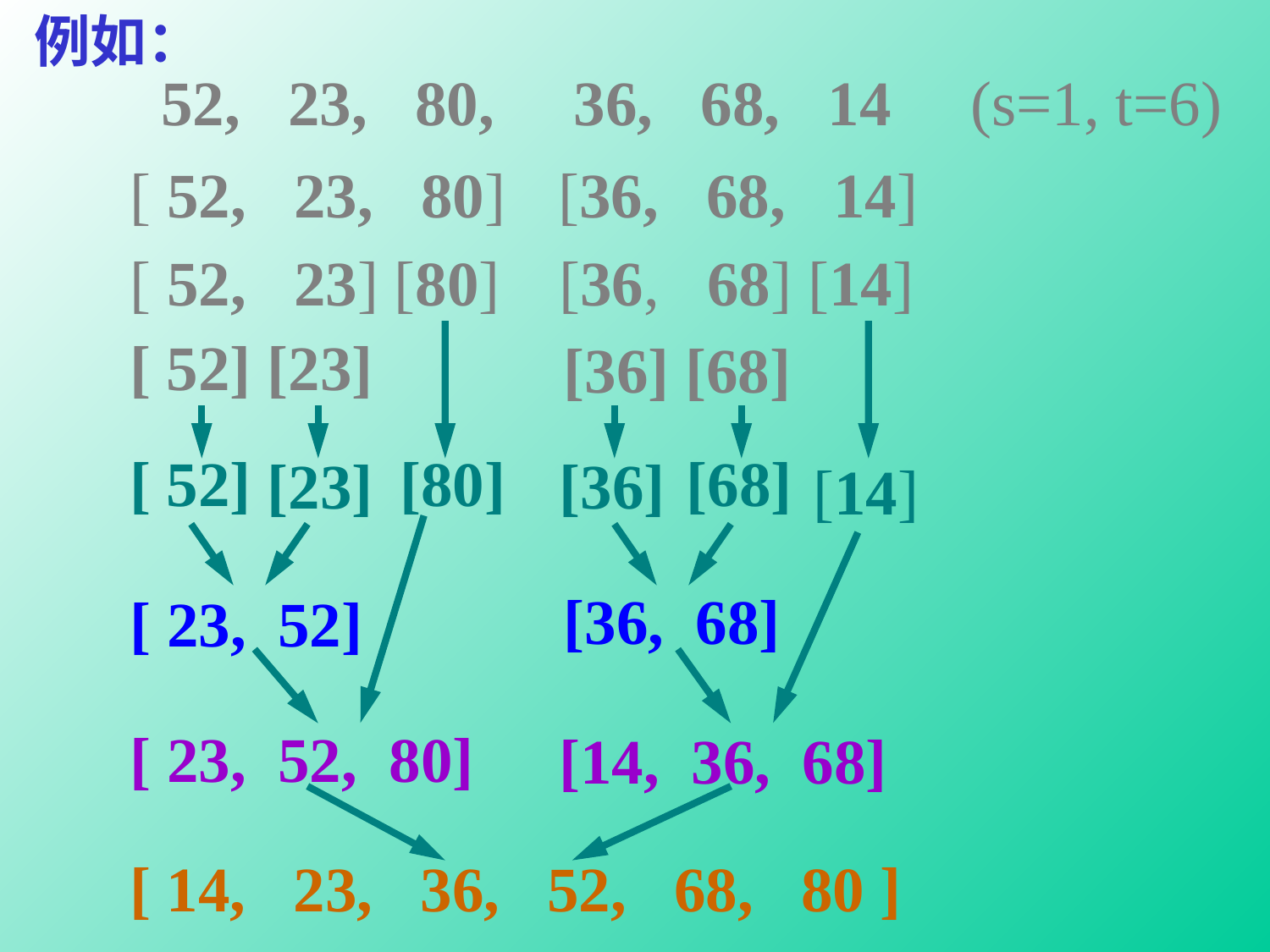

例如：
52,   23,   80,     36,   68,   14     (s=1, t=6)
[ 52,   23,   80]   [36,   68,   14]
[ 52,   23] [80]
[36,   68] [14]
[ 52] [23]

  [36] [68]

[ 52]
 [80]
[68]
[23]
[36]
[14]

[36,  68]
[ 23,  52]

[ 23,  52,  80]
[14,  36,  68]

[ 14,   23,   36,   52,   68,   80 ]